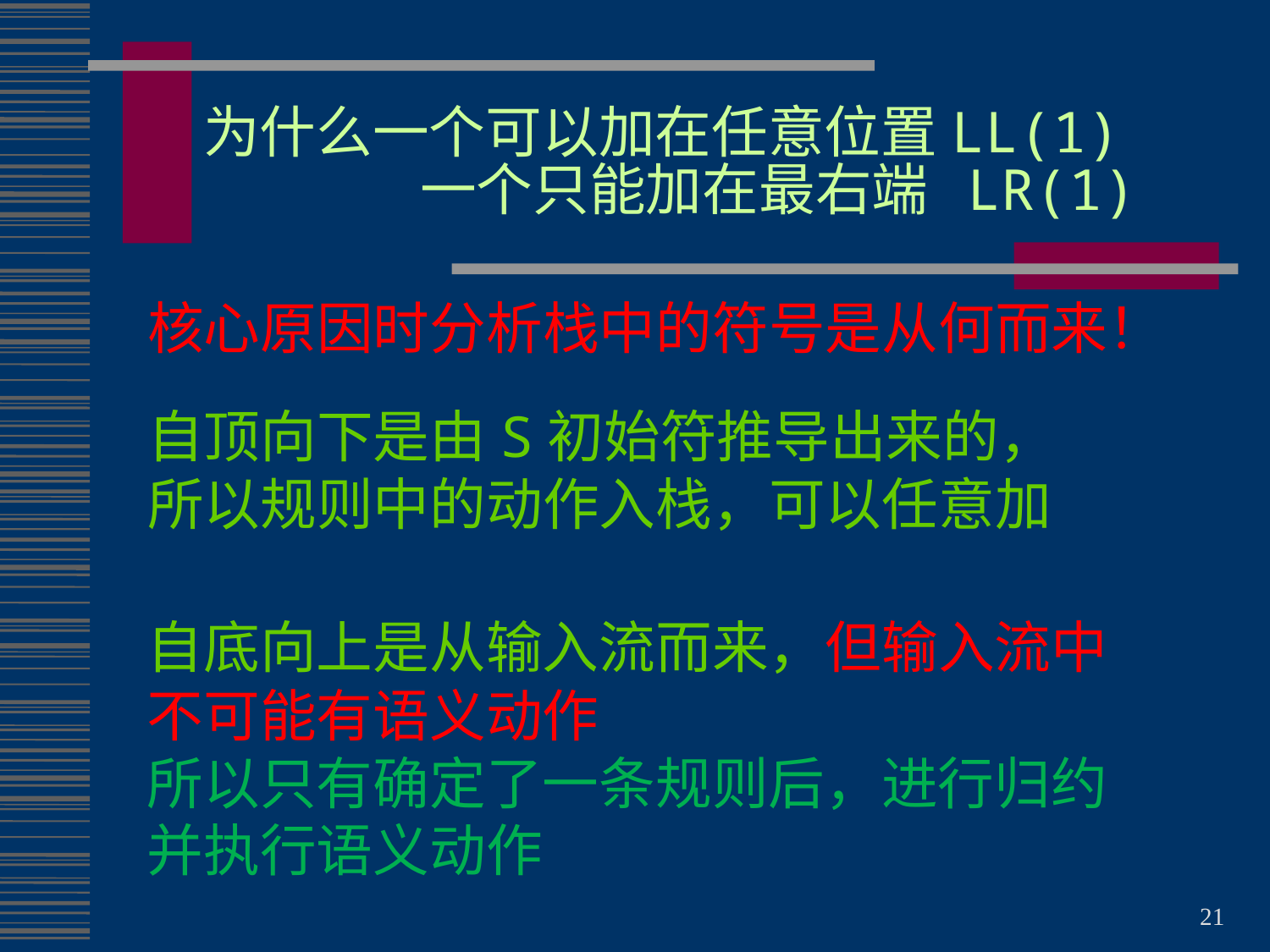

# 为什么一个可以加在任意位置LL(1) 一个只能加在最右端  LR(1)
核心原因时分析栈中的符号是从何而来！
自顶向下是由S初始符推导出来的，
所以规则中的动作入栈，可以任意加
自底向上是从输入流而来，但输入流中不可能有语义动作
所以只有确定了一条规则后，进行归约并执行语义动作